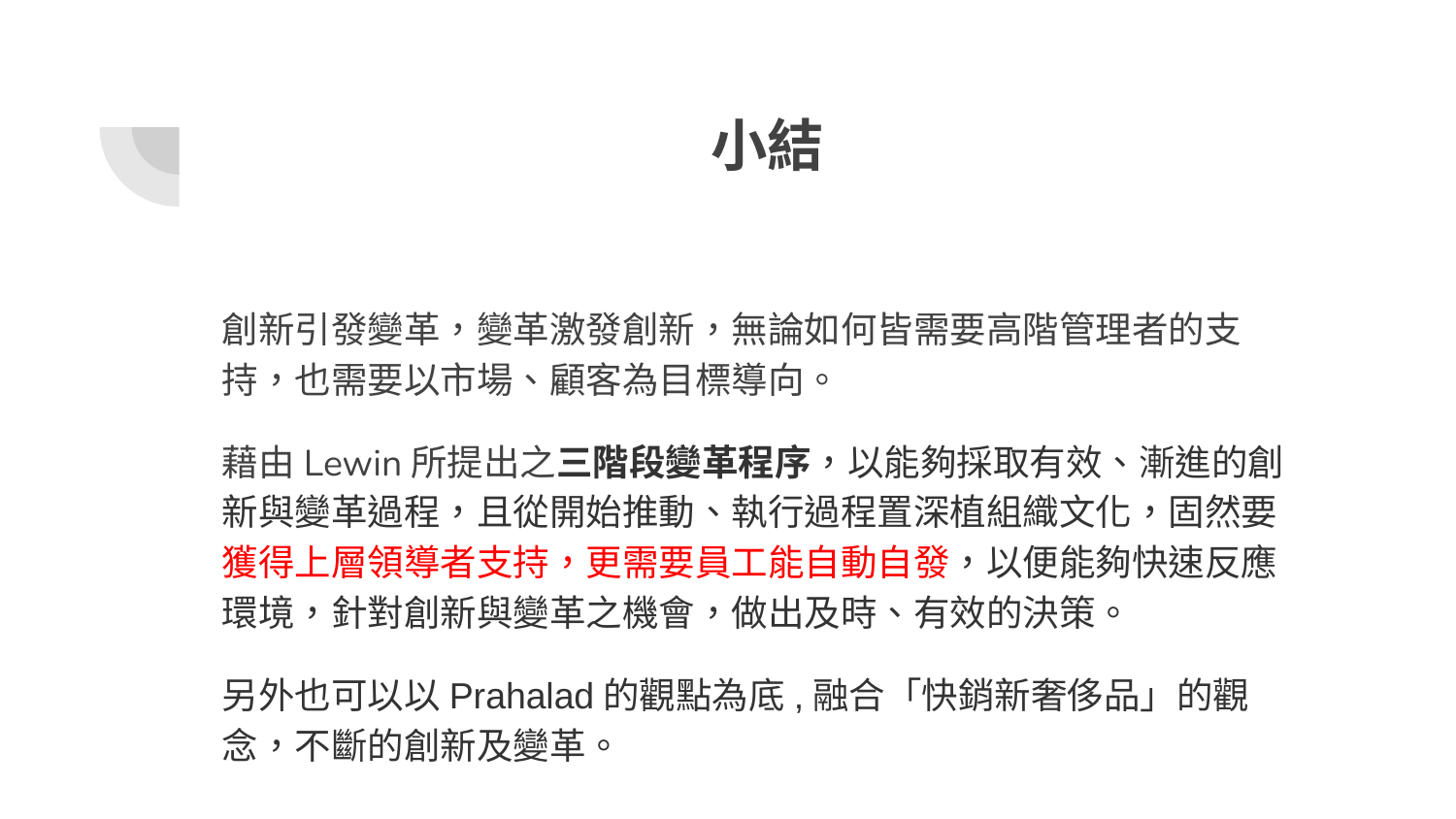

# 小結
創新引發變革，變革激發創新，無論如何皆需要高階管理者的支持，也需要以市場、顧客為目標導向。
藉由Lewin所提出之三階段變革程序，以能夠採取有效、漸進的創新與變革過程，且從開始推動、執行過程置深植組織文化，固然要獲得上層領導者支持，更需要員工能自動自發，以便能夠快速反應環境，針對創新與變革之機會，做出及時、有效的決策。
另外也可以以Prahalad的觀點為底,融合「快銷新奢侈品」的觀念，不斷的創新及變革。